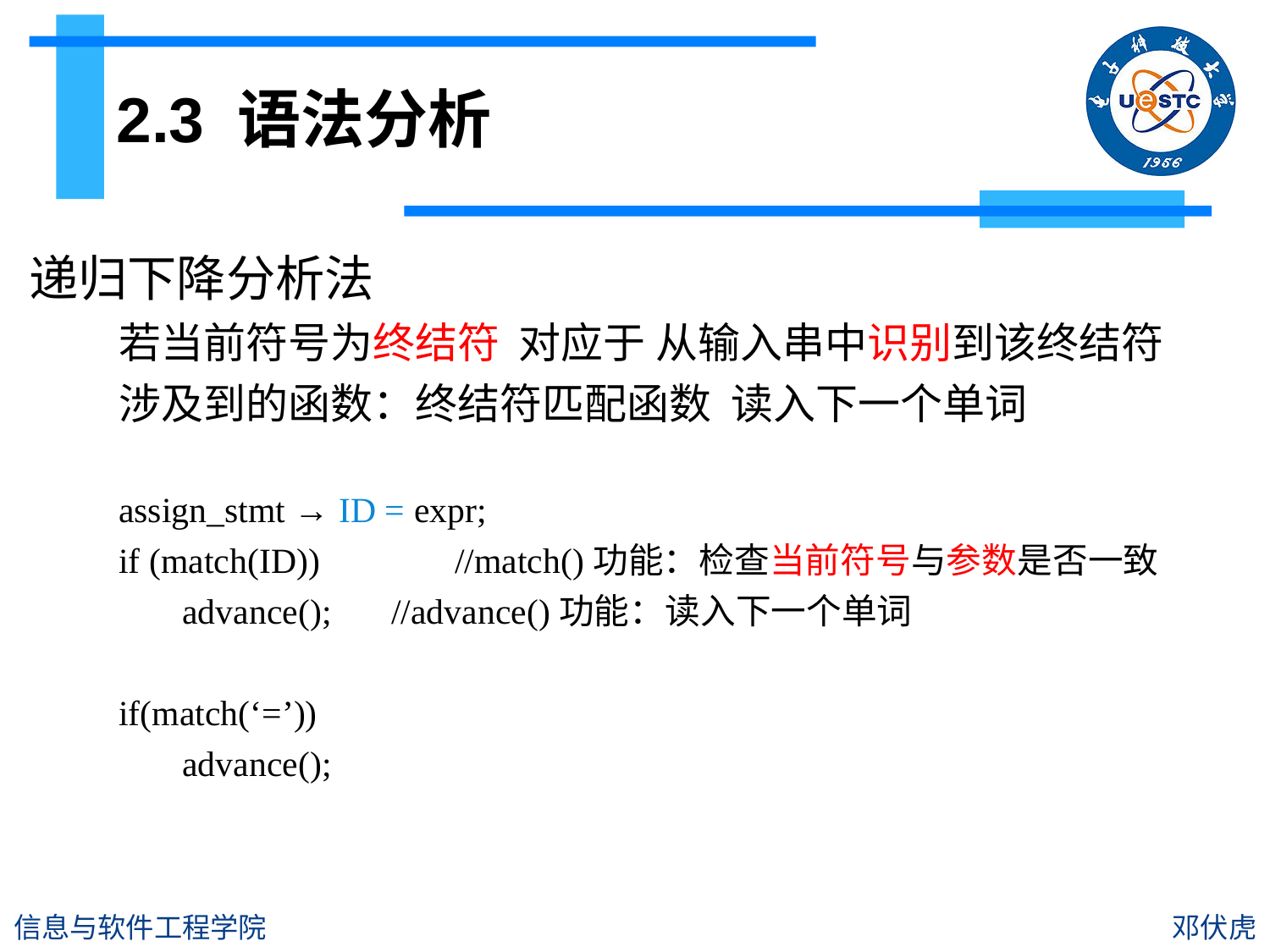

# 2.3 语法分析
递归下降分析法
若当前符号为终结符  对应于 从输入串中识别到该终结符
涉及到的函数：终结符匹配函数  读入下一个单词

assign_stmt → ID = expr;
if (match(ID))    	//match()功能：检查当前符号与参数是否一致
advance();	//advance()功能：读入下一个单词

if(match(‘=’))
advance();
25
信息与软件工程学院
邓伏虎